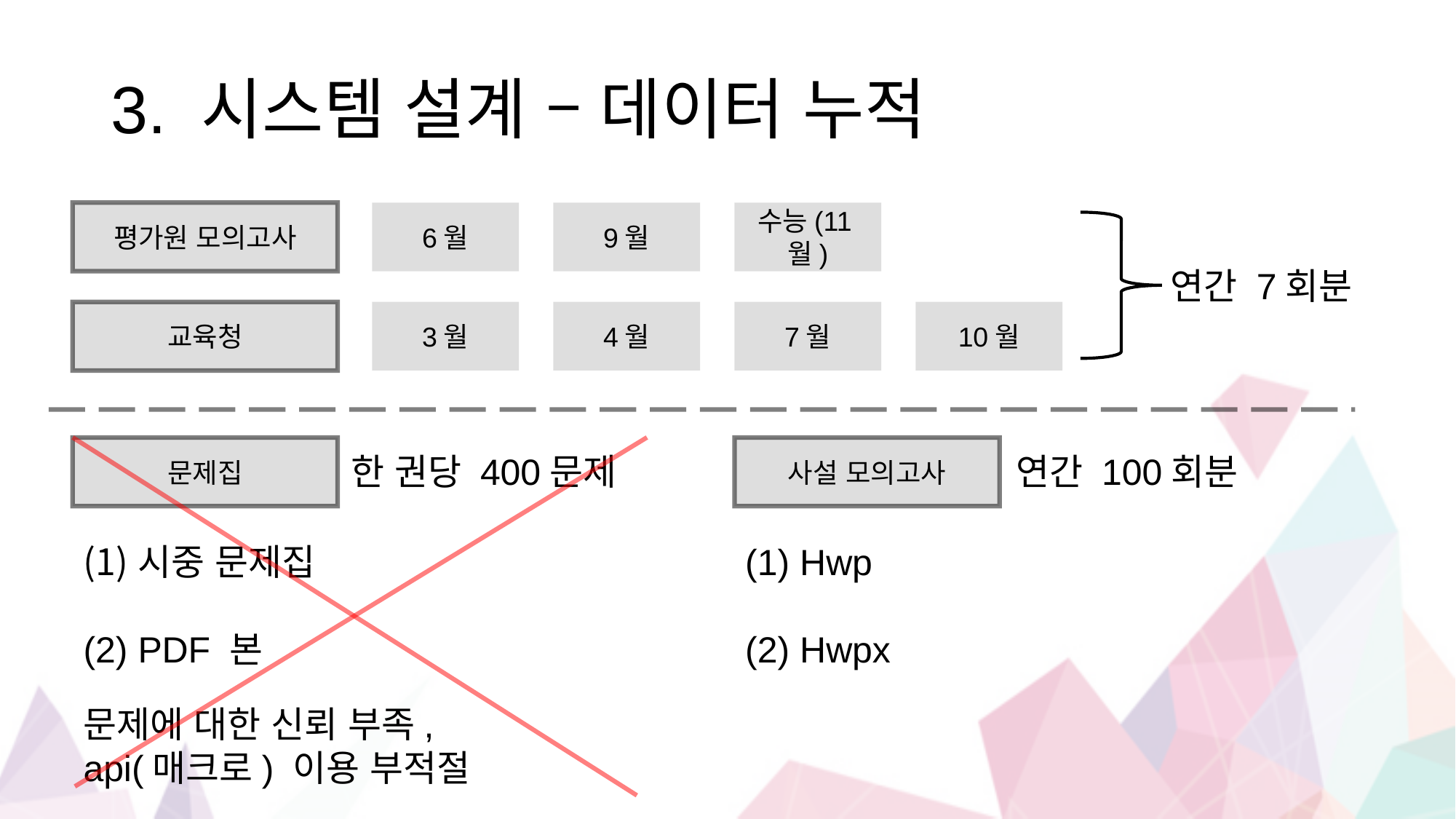

# 3. 시스템 설계 – 데이터 누적
평가원 모의고사
6월
9월
수능(11월)

연간 7회분
교육청
3월
4월
7월
10월
문제집
한 권당 400문제
시중 문제집

PDF 본
문제에 대한 신뢰 부족,
api(매크로) 이용 부적절
사설 모의고사
연간 100회분
Hwp

Hwpx